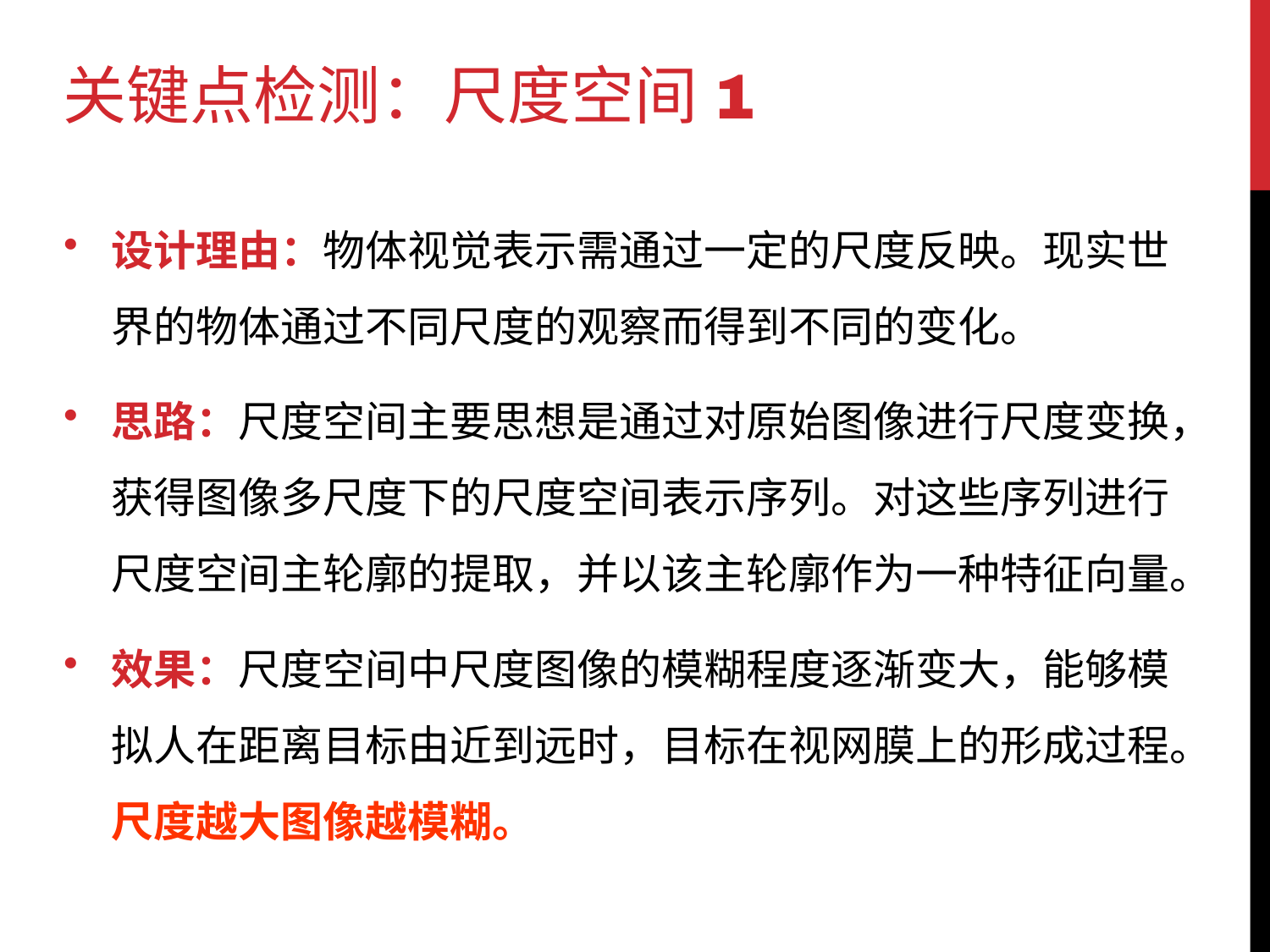

关键点检测：尺度空间1
设计理由：物体视觉表示需通过一定的尺度反映。现实世界的物体通过不同尺度的观察而得到不同的变化。
思路：尺度空间主要思想是通过对原始图像进行尺度变换，获得图像多尺度下的尺度空间表示序列。对这些序列进行尺度空间主轮廓的提取，并以该主轮廓作为一种特征向量。
效果：尺度空间中尺度图像的模糊程度逐渐变大，能够模拟人在距离目标由近到远时，目标在视网膜上的形成过程。尺度越大图像越模糊。
22